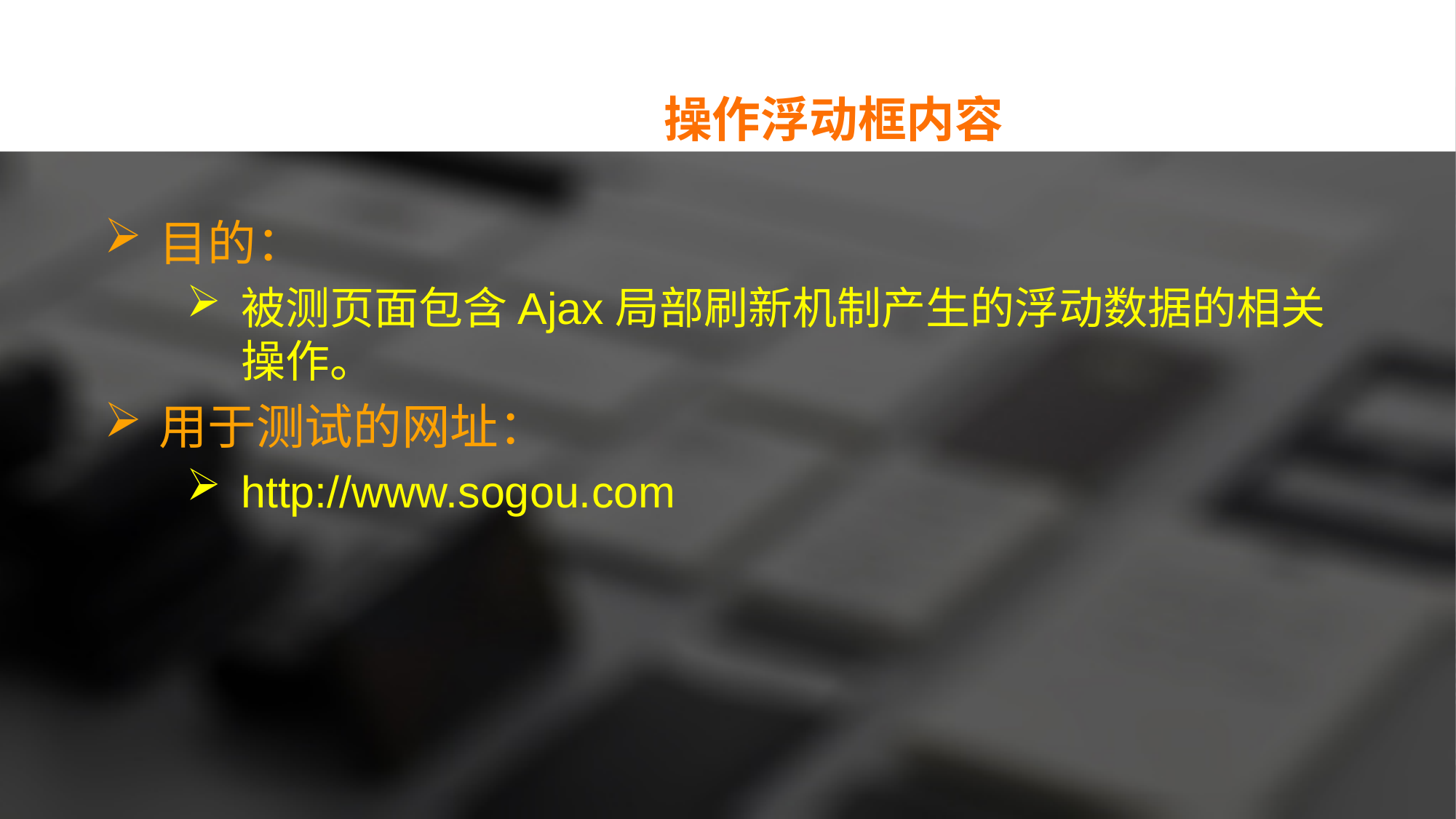

操作浮动框内容
目的：
被测页面包含Ajax局部刷新机制产生的浮动数据的相关操作。
用于测试的网址：
http://www.sogou.com